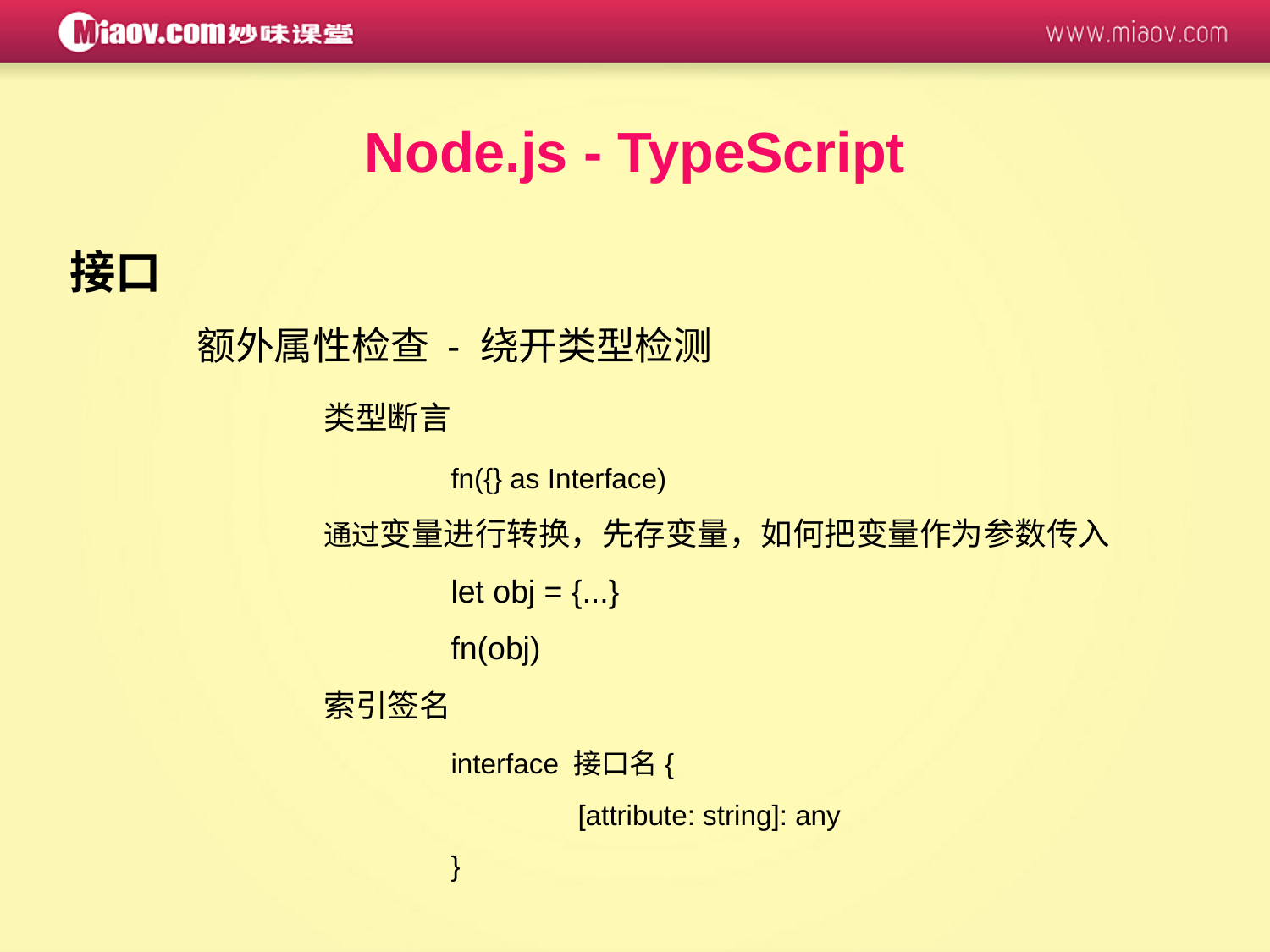

Node.js - TypeScript
接口
	额外属性检查 - 绕开类型检测
		类型断言
			fn({} as Interface)
		通过变量进行转换，先存变量，如何把变量作为参数传入
			let obj = {...}
			fn(obj)
		索引签名
			interface 接口名{
				[attribute: string]: any
			}